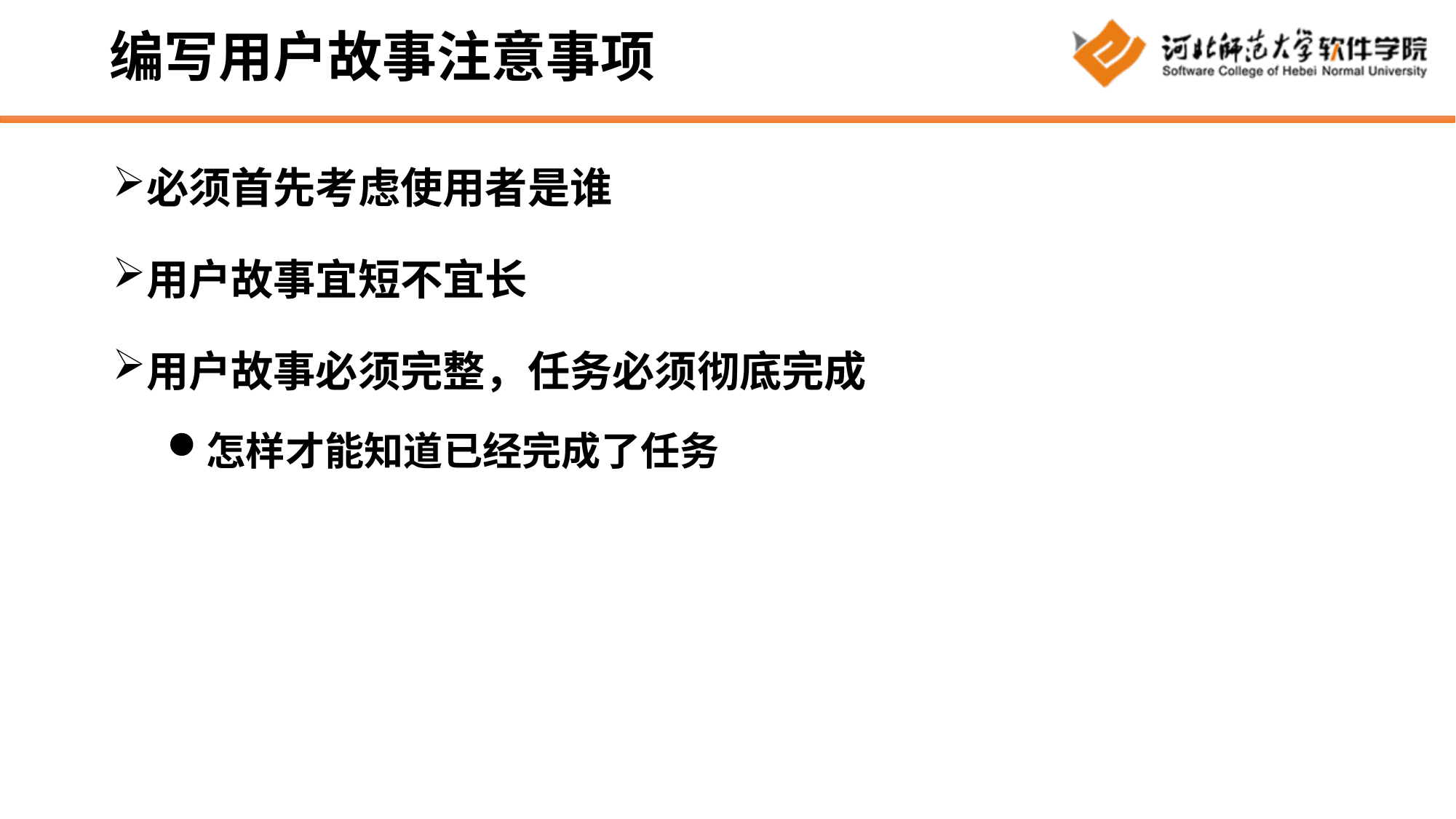

# 编写用户故事注意事项
必须首先考虑使用者是谁
用户故事宜短不宜长
用户故事必须完整，任务必须彻底完成
怎样才能知道已经完成了任务